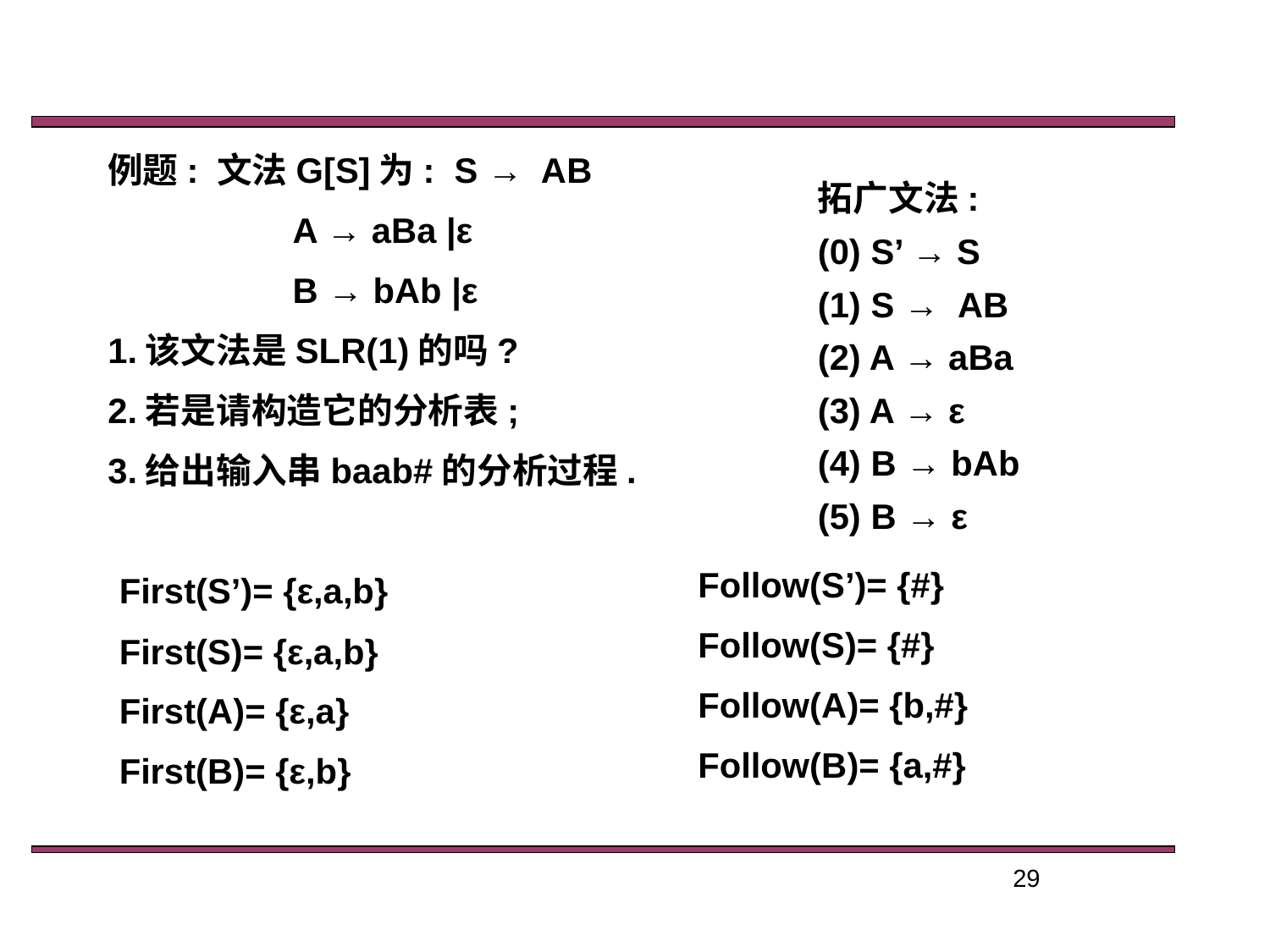

例题: 文法G[S]为:  S →  AB
                   A → aBa |ε
                   B → bAb |ε
1.该文法是SLR(1)的吗?
2.若是请构造它的分析表;
3.给出输入串baab#的分析过程.
拓广文法:
(0) S’ → S
(1) S →  AB
(2) A → aBa
(3) A → ε
(4) B → bAb
(5) B → ε
Follow(S’)= {#}
Follow(S)= {#}
Follow(A)= {b,#}
Follow(B)= {a,#}
First(S’)= {ε,a,b}
First(S)= {ε,a,b}
First(A)= {ε,a}
First(B)= {ε,b}
29